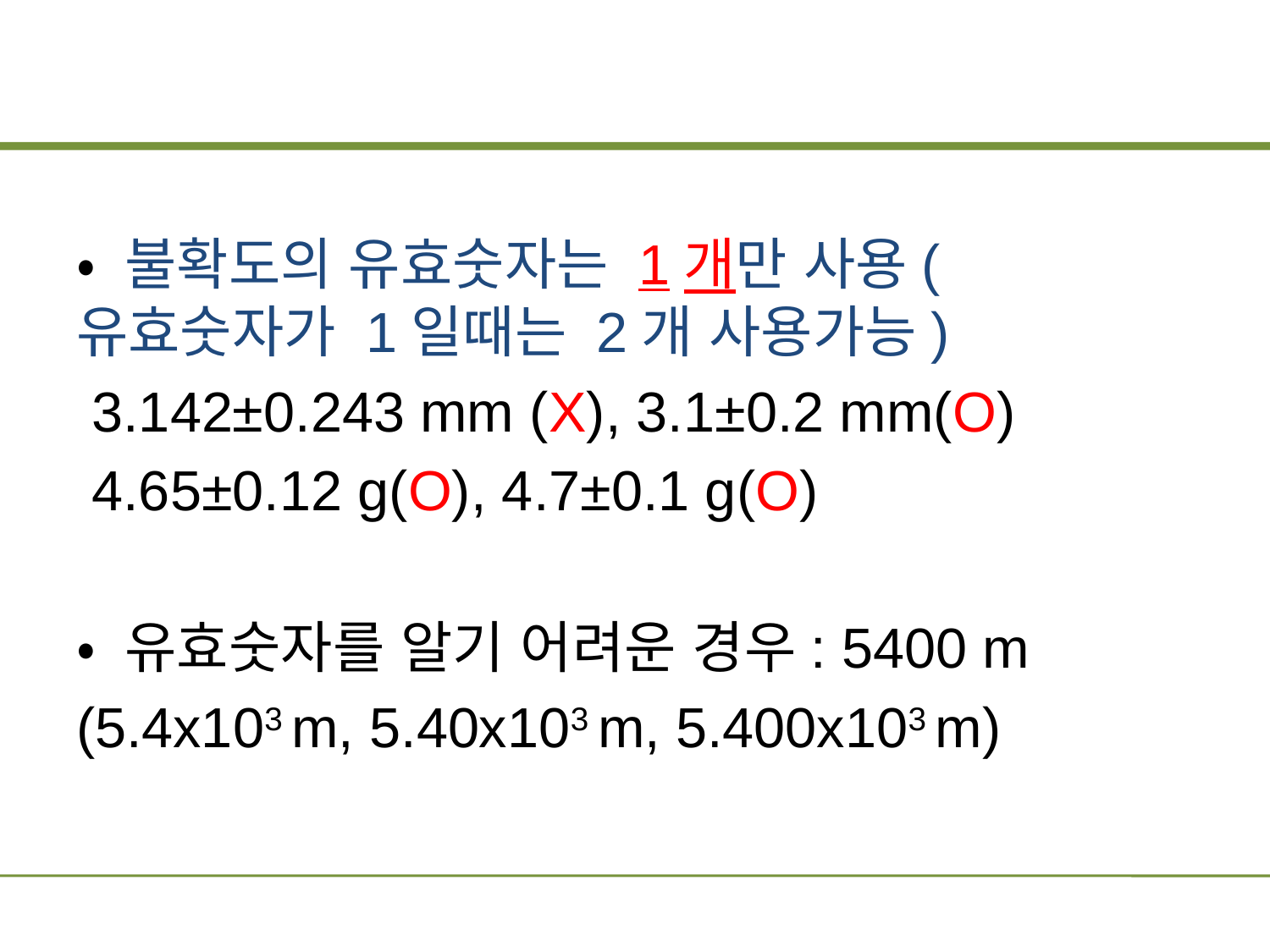

#
• 불확도의 유효숫자는 1개만 사용(유효숫자가 1일때는 2개 사용가능)
 3.142±0.243 mm (X), 3.1±0.2 mm(O)
 4.65±0.12 g(O), 4.7±0.1 g(O)

• 유효숫자를 알기 어려운 경우: 5400 m
(5.4x103 m, 5.40x103 m, 5.400x103 m)